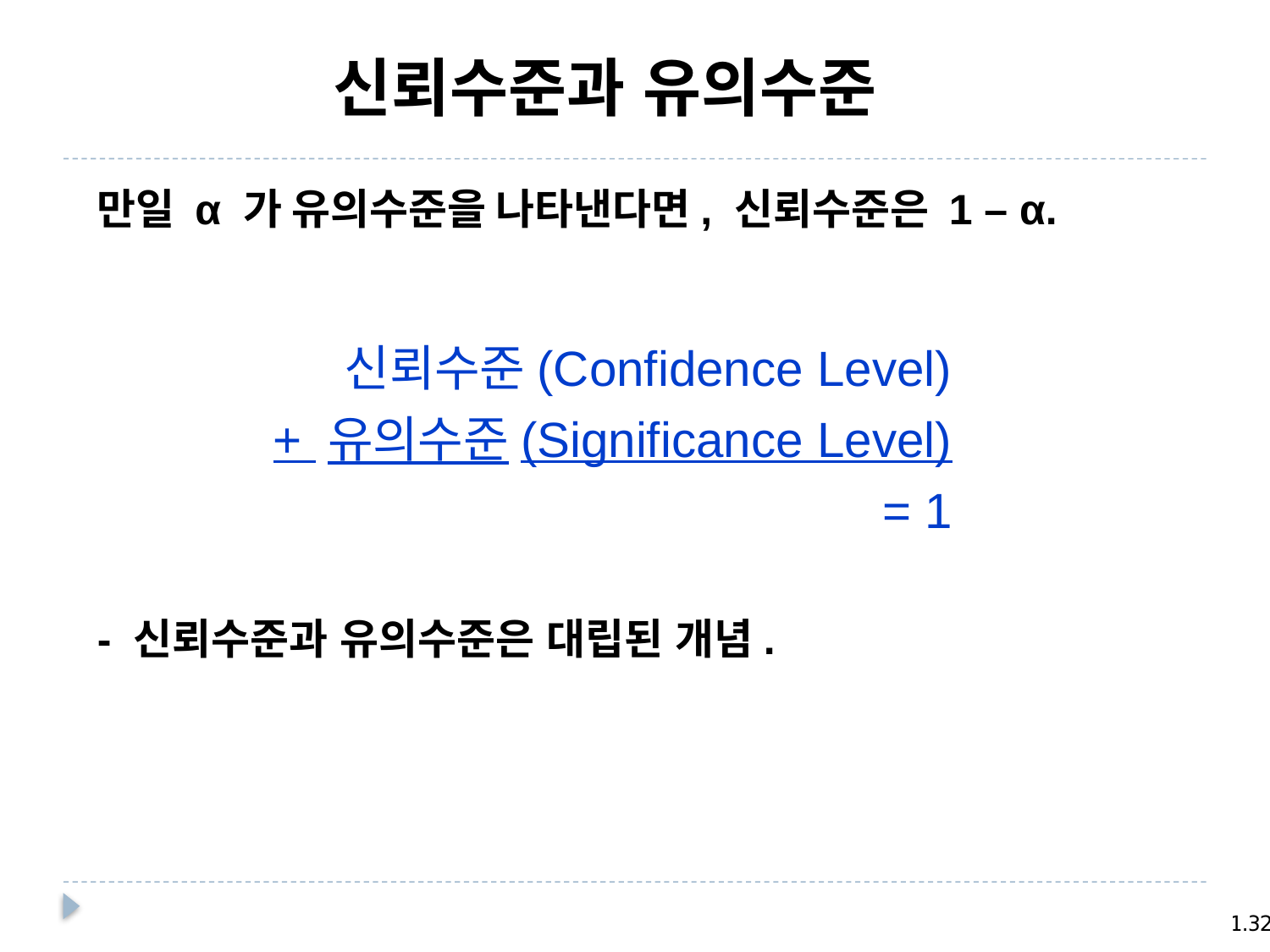

신뢰수준과 유의수준
만일 α 가 유의수준을 나타낸다면, 신뢰수준은 1 – α.

- 신뢰수준과 유의수준은 대립된 개념.
신뢰수준(Confidence Level)
+ 유의수준(Significance Level)
= 1
1.32